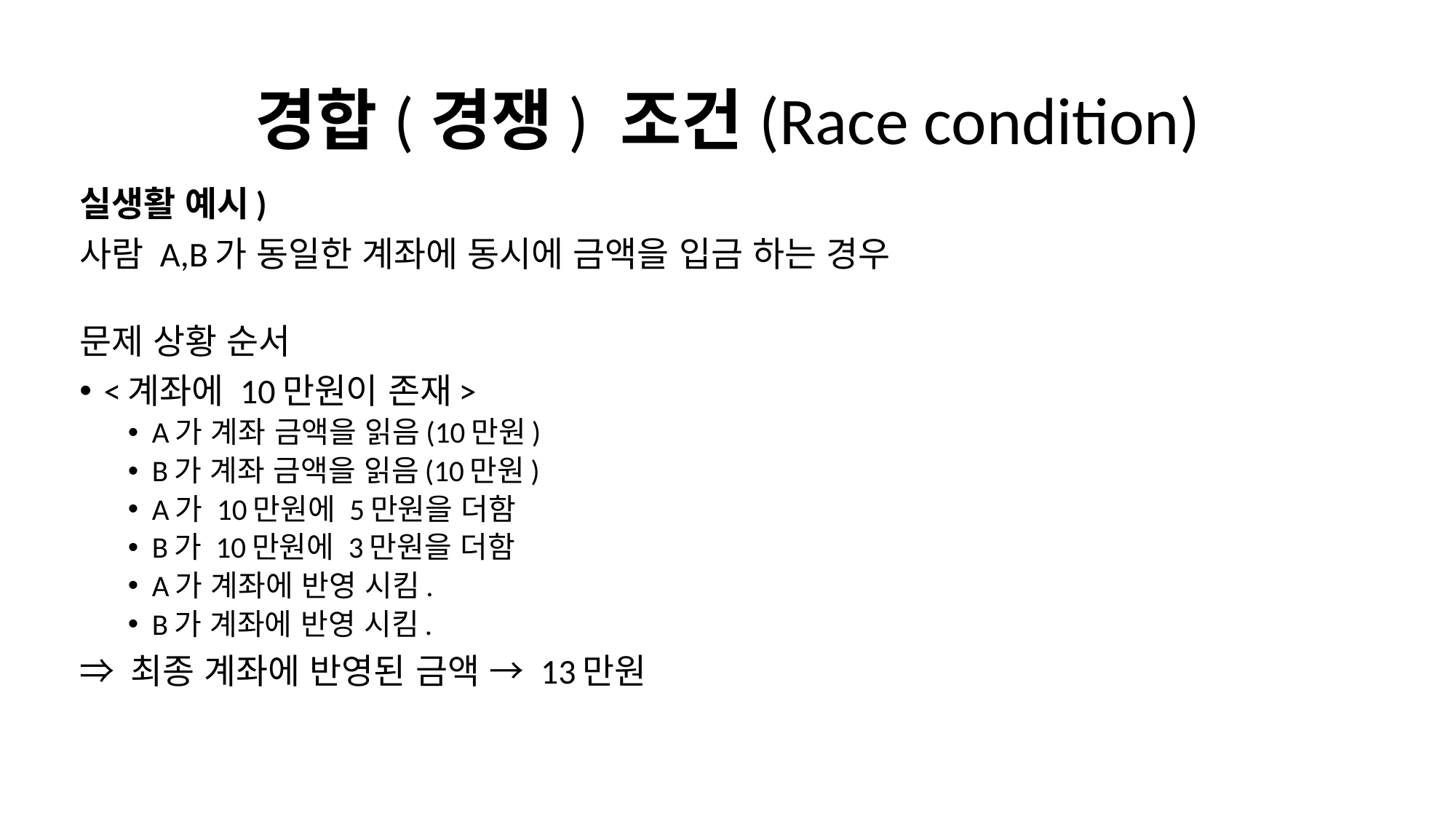

# 경합(경쟁) 조건(Race condition)
실생활 예시)
사람 A,B가 동일한 계좌에 동시에 금액을 입금 하는 경우
문제 상황 순서
<계좌에 10만원이 존재>
A가 계좌 금액을 읽음(10만원)
B가 계좌 금액을 읽음(10만원)
A가 10만원에 5만원을 더함
B가 10만원에 3만원을 더함
A가 계좌에 반영 시킴.
B가 계좌에 반영 시킴.
⇒ 최종 계좌에 반영된 금액 → 13만원